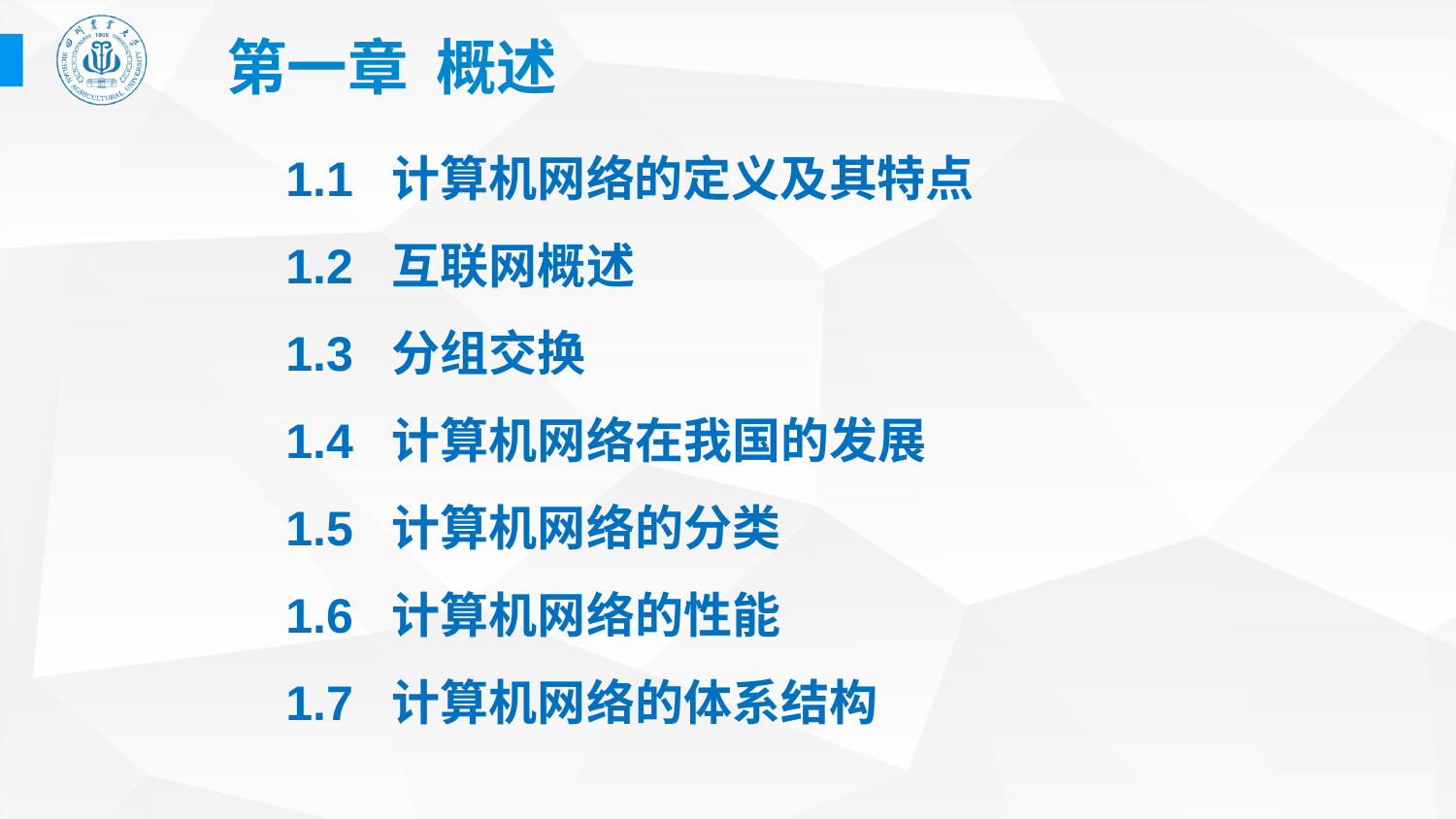

# 第一章  概述
1.1  计算机网络的定义及其特点
1.2  互联网概述
1.3  分组交换
1.4  计算机网络在我国的发展
1.5  计算机网络的分类
1.6  计算机网络的性能
1.7  计算机网络的体系结构